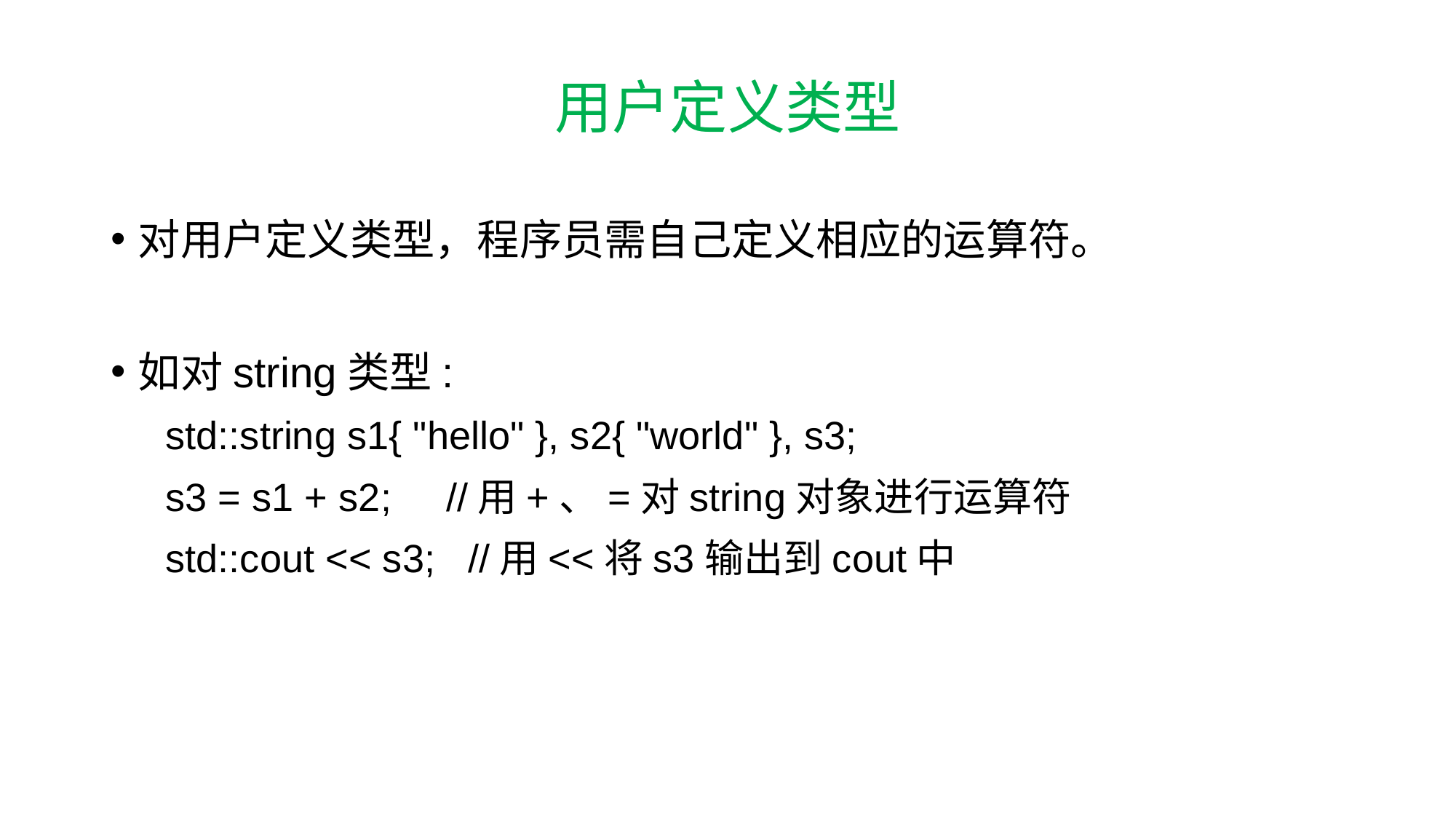

# 用户定义类型
对用户定义类型，程序员需自己定义相应的运算符。

如对string类型:
std::string s1{ "hello" }, s2{ "world" }, s3;
s3 = s1 + s2;     //用+、=对string对象进行运算符
std::cout << s3;   //用<<将s3输出到cout中